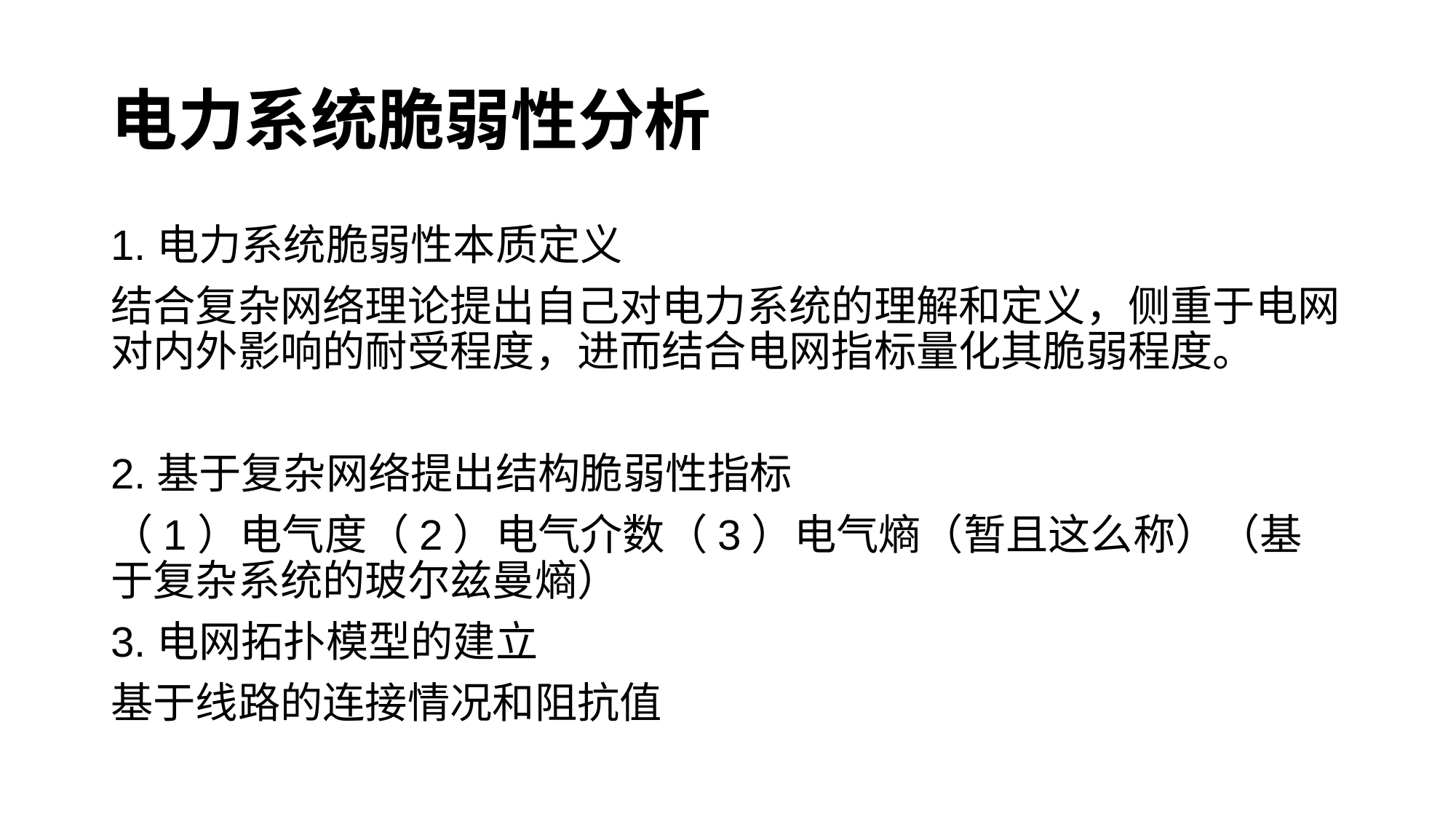

# 电力系统脆弱性分析
1.电力系统脆弱性本质定义
结合复杂网络理论提出自己对电力系统的理解和定义，侧重于电网对内外影响的耐受程度，进而结合电网指标量化其脆弱程度。

2.基于复杂网络提出结构脆弱性指标
（1）电气度（2）电气介数（3）电气熵（暂且这么称）（基于复杂系统的玻尔兹曼熵）
3.电网拓扑模型的建立
基于线路的连接情况和阻抗值